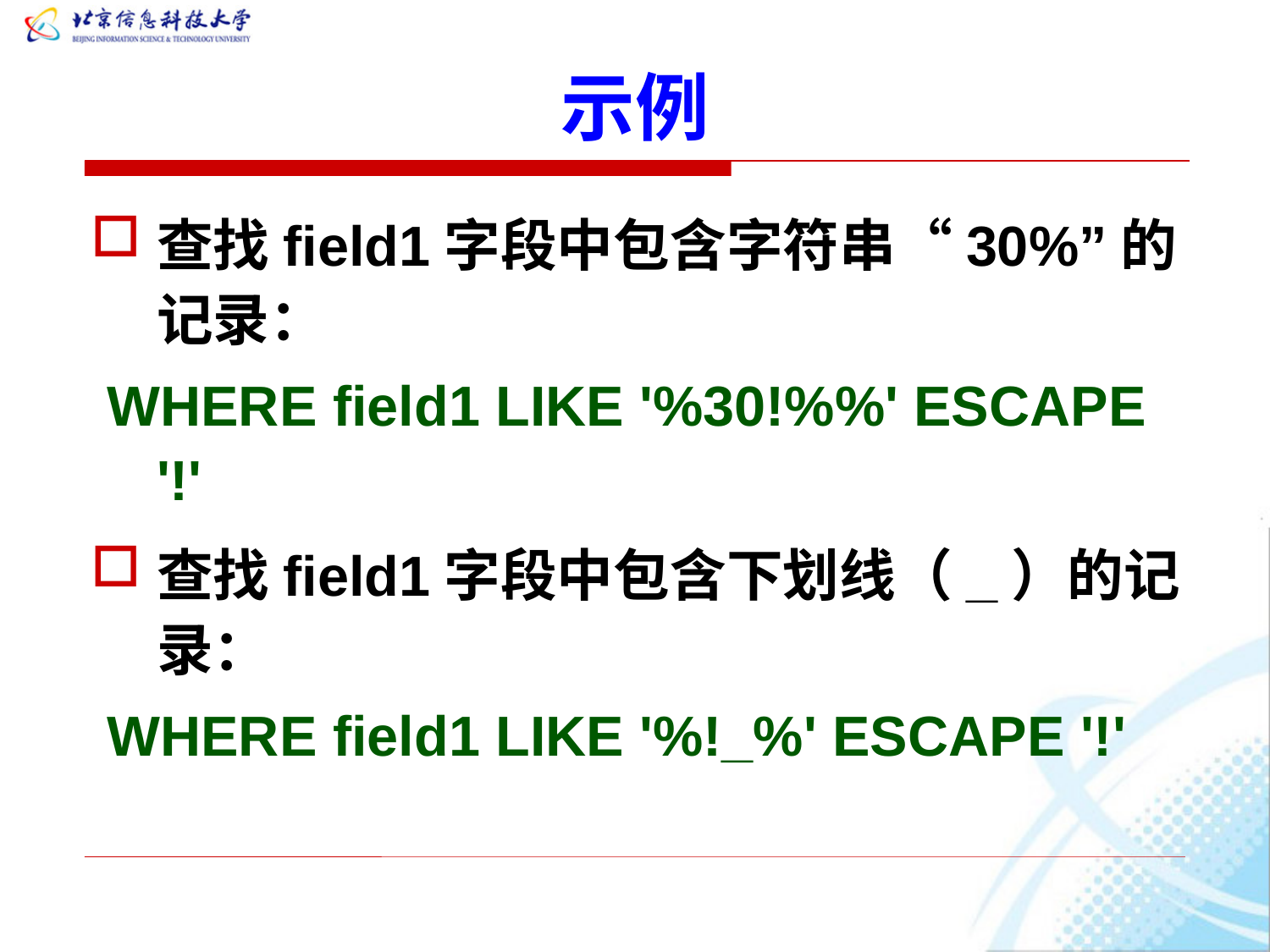

# 示例
查找field1字段中包含字符串“30%”的记录：
 WHERE field1 LIKE '%30!%%' ESCAPE '!'
查找field1字段中包含下划线（_）的记录：
 WHERE field1 LIKE '%!_%' ESCAPE '!'

36